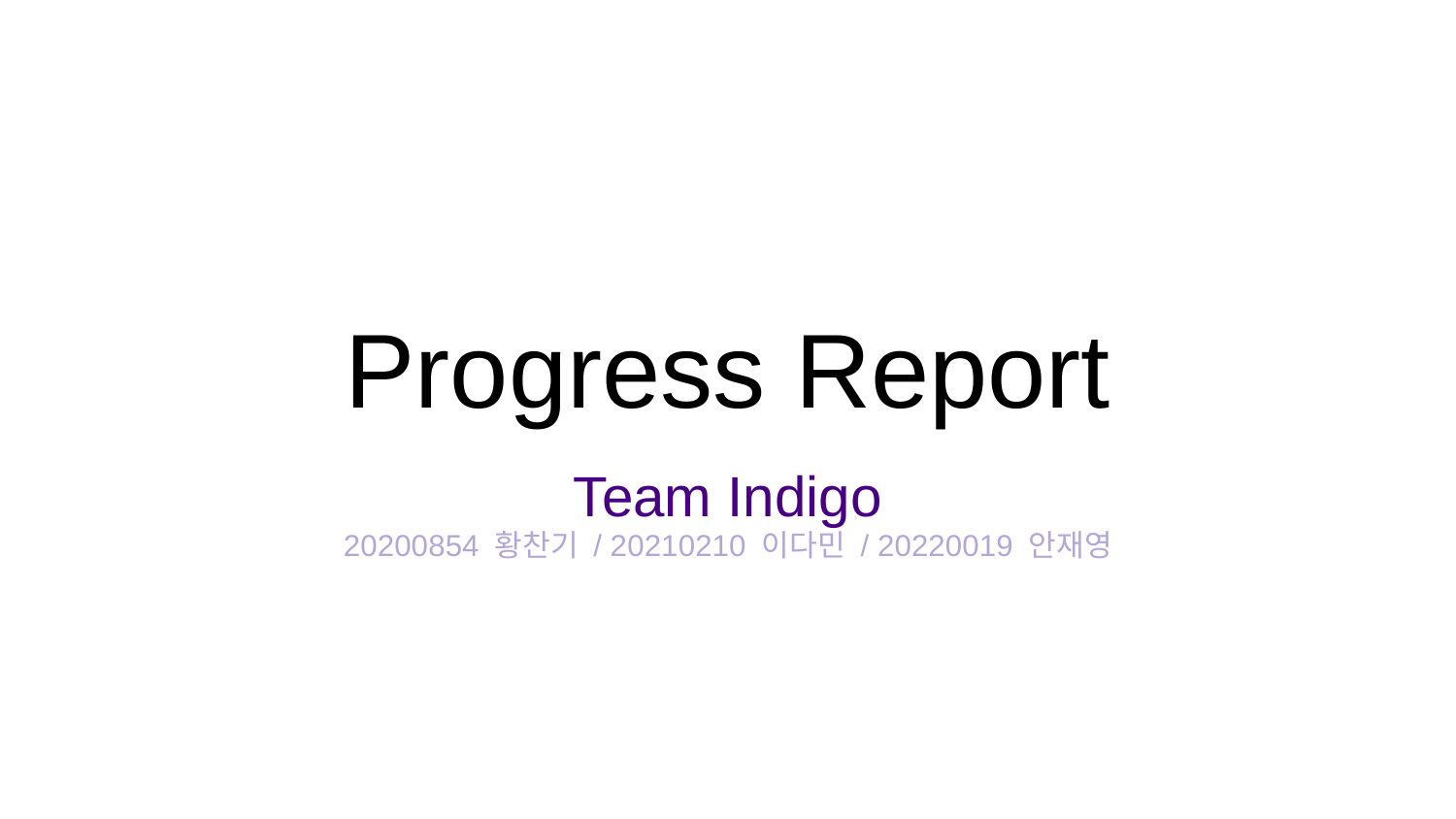

# Progress Report
Team Indigo
20200854 황찬기 / 20210210 이다민 / 20220019 안재영